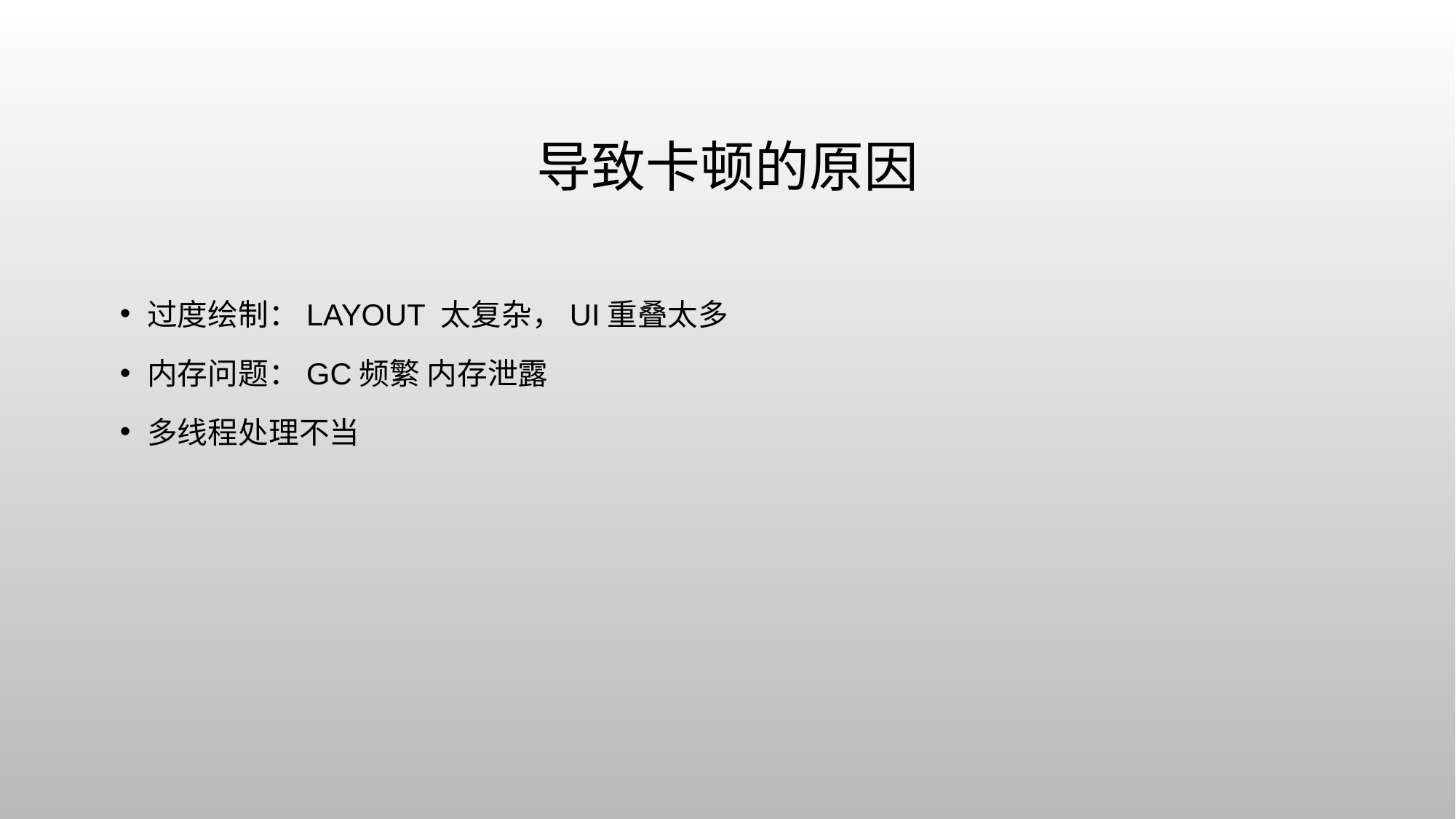

# 导致卡顿的原因
过度绘制：Layout 太复杂，UI重叠太多
内存问题：GC频繁 内存泄露
多线程处理不当